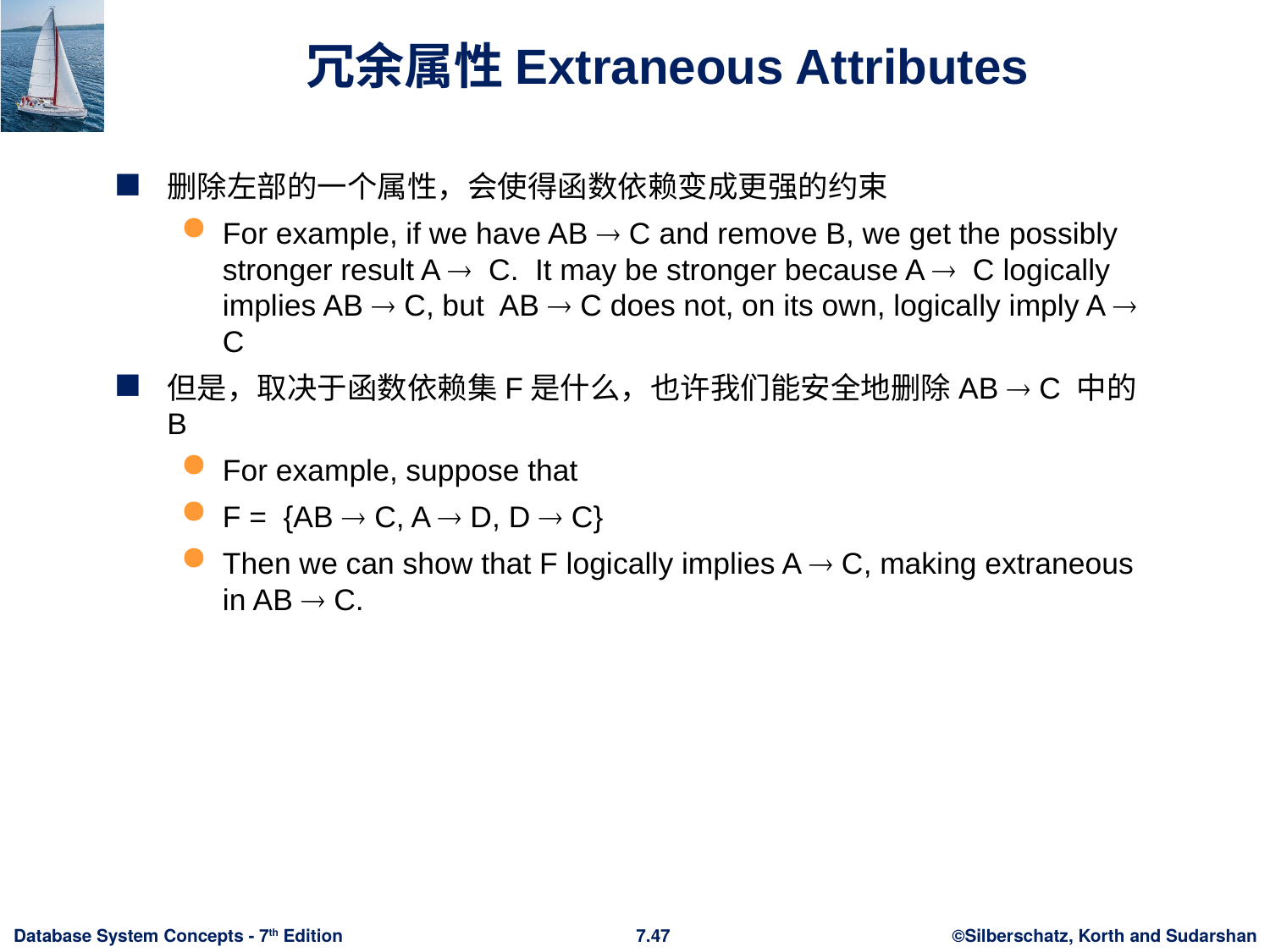

# 冗余属性Extraneous Attributes
删除左部的一个属性，会使得函数依赖变成更强的约束
For example, if we have AB → C and remove B, we get the possibly stronger result A →  C.  It may be stronger because A →  C logically implies AB → C, but  AB → C does not, on its own, logically imply A →  C
但是，取决于函数依赖集F是什么，也许我们能安全地删除AB → C 中的B
For example, suppose that
F =  {AB → C, A → D, D → C}
Then we can show that F logically implies A → C, making extraneous in AB → C.